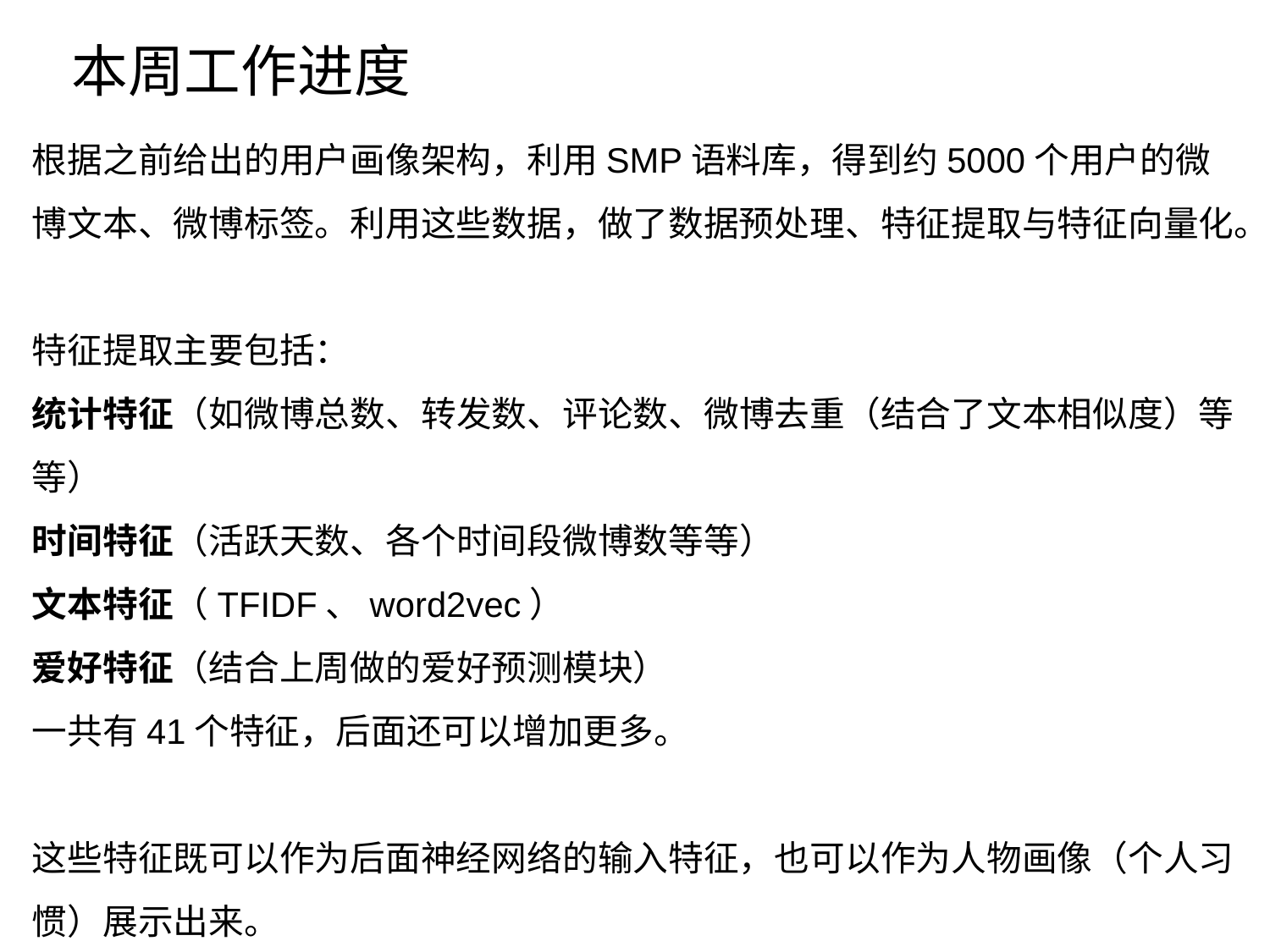

本周工作进度
根据之前给出的用户画像架构，利用SMP语料库，得到约5000个用户的微博文本、微博标签。利用这些数据，做了数据预处理、特征提取与特征向量化。

特征提取主要包括：
统计特征（如微博总数、转发数、评论数、微博去重（结合了文本相似度）等等）
时间特征（活跃天数、各个时间段微博数等等）
文本特征（TFIDF、word2vec）
爱好特征（结合上周做的爱好预测模块）
一共有41个特征，后面还可以增加更多。

这些特征既可以作为后面神经网络的输入特征，也可以作为人物画像（个人习惯）展示出来。